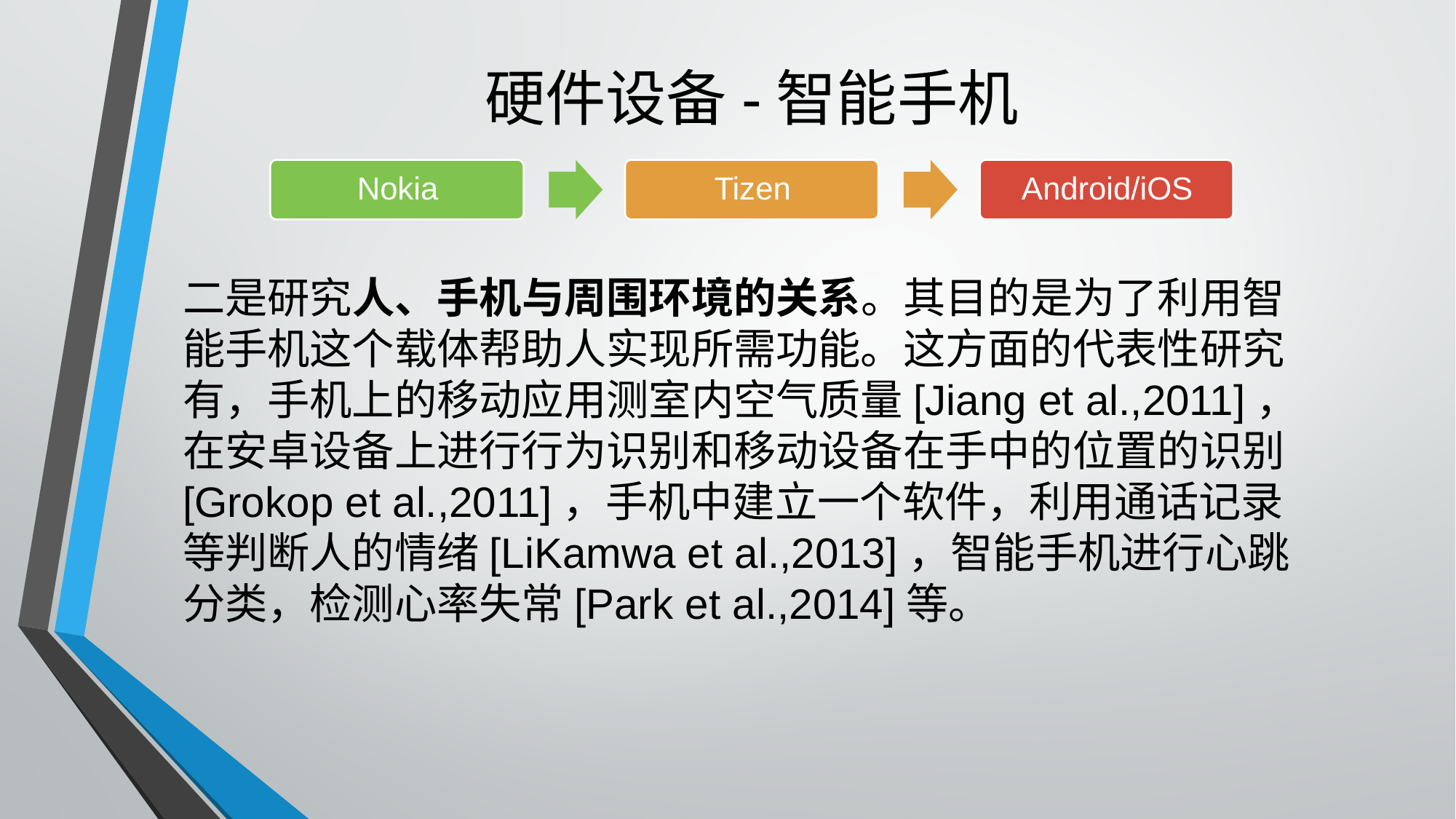

# 硬件设备-智能手机
Nokia

Tizen

Android/iOS
二是研究人、手机与周围环境的关系。其目的是为了利用智能手机这个载体帮助人实现所需功能。这方面的代表性研究有，手机上的移动应用测室内空气质量[Jiang et al.,2011]，在安卓设备上进行行为识别和移动设备在手中的位置的识别[Grokop et al.,2011]，手机中建立一个软件，利用通话记录等判断人的情绪[LiKamwa et al.,2013]，智能手机进行心跳分类，检测心率失常[Park et al.,2014]等。